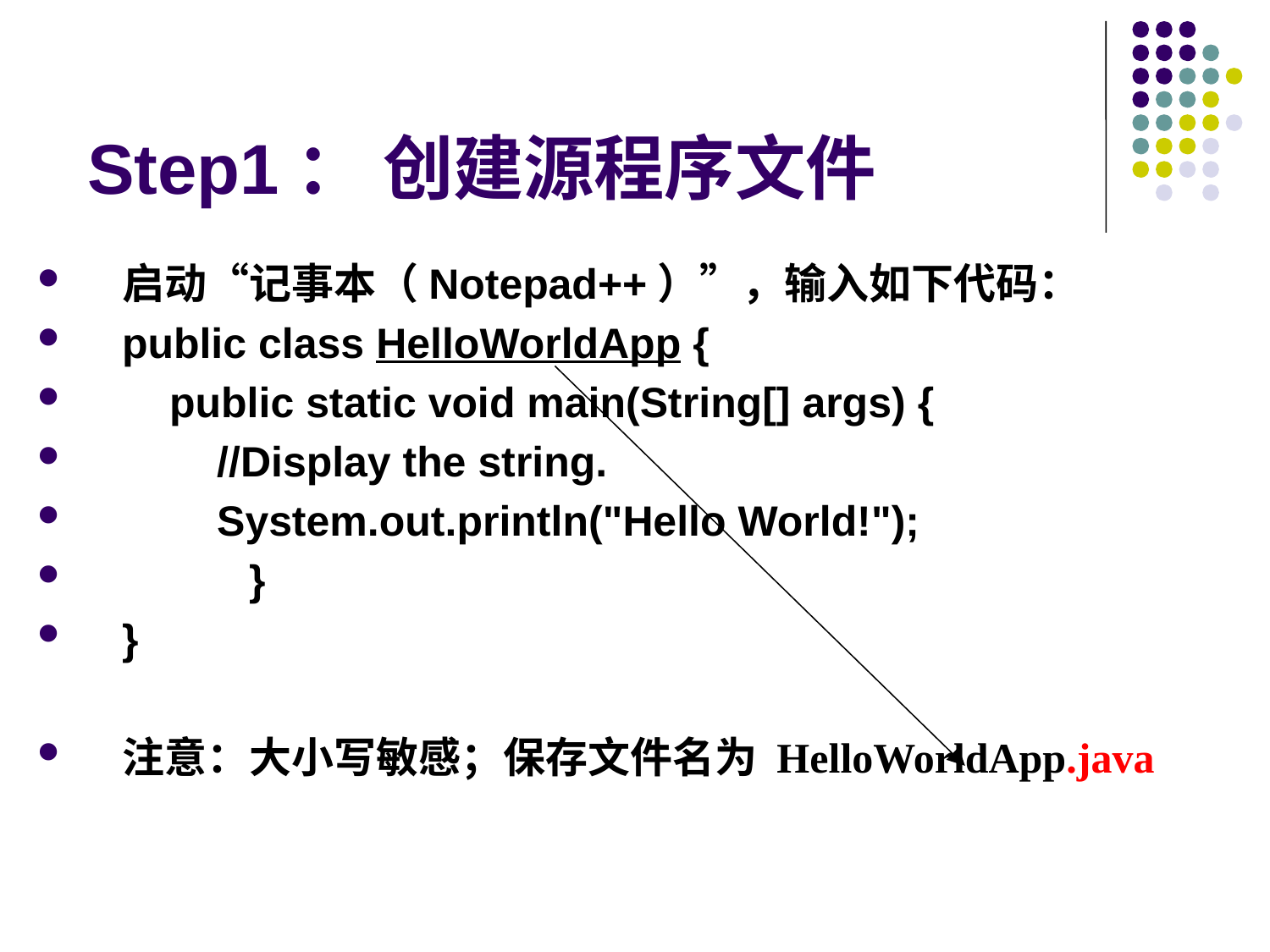

# Step1： 创建源程序文件
启动“记事本（Notepad++）”，输入如下代码：
public class HelloWorldApp {
    public static void main(String[] args) {
        //Display the string.
        System.out.println("Hello World!");
	}
}

注意：大小写敏感；保存文件名为 HelloWorldApp.java